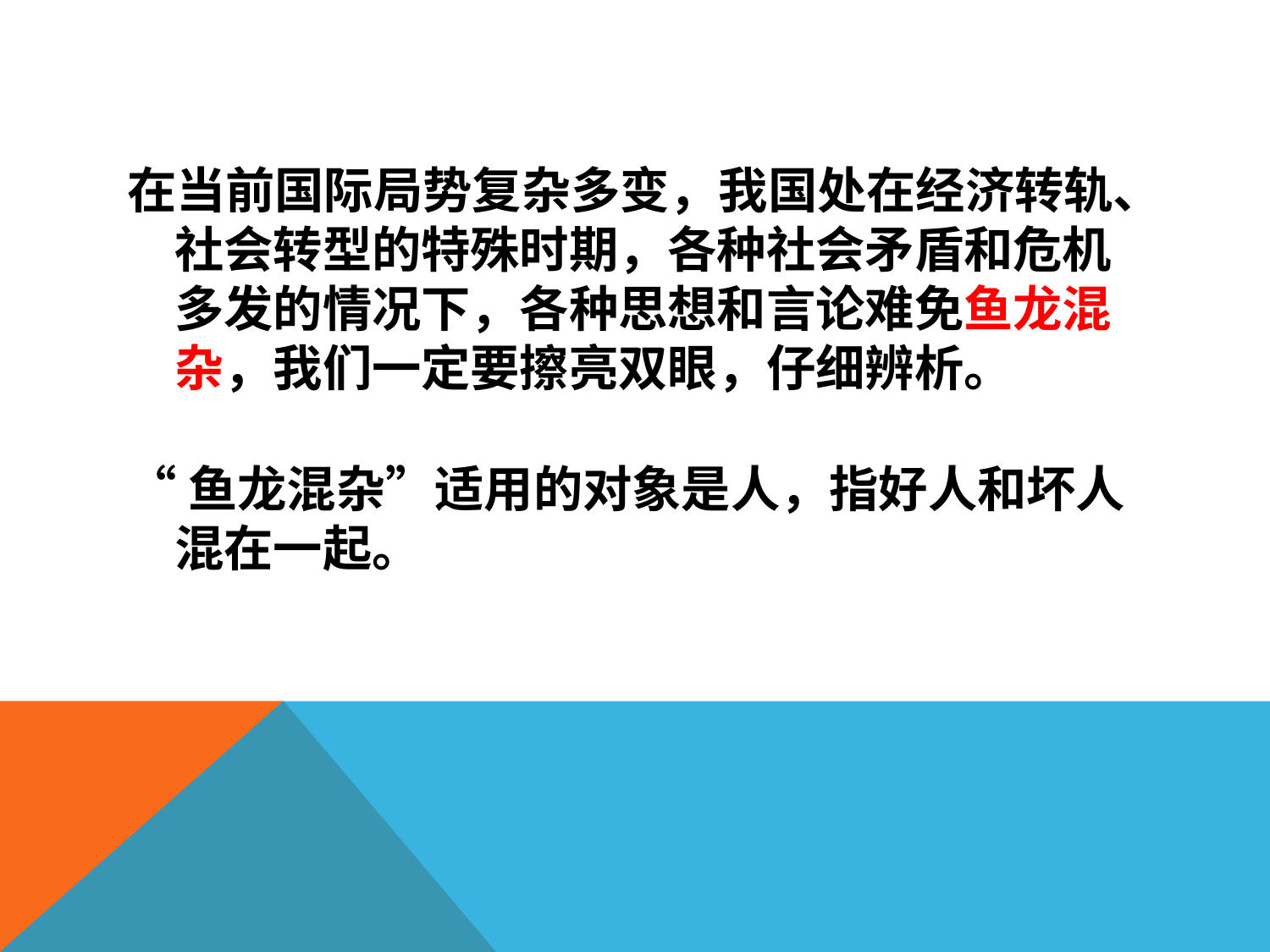

#
在当前国际局势复杂多变，我国处在经济转轨、社会转型的特殊时期，各种社会矛盾和危机多发的情况下，各种思想和言论难免鱼龙混杂，我们一定要擦亮双眼，仔细辨析。

“鱼龙混杂”适用的对象是人，指好人和坏人混在一起。